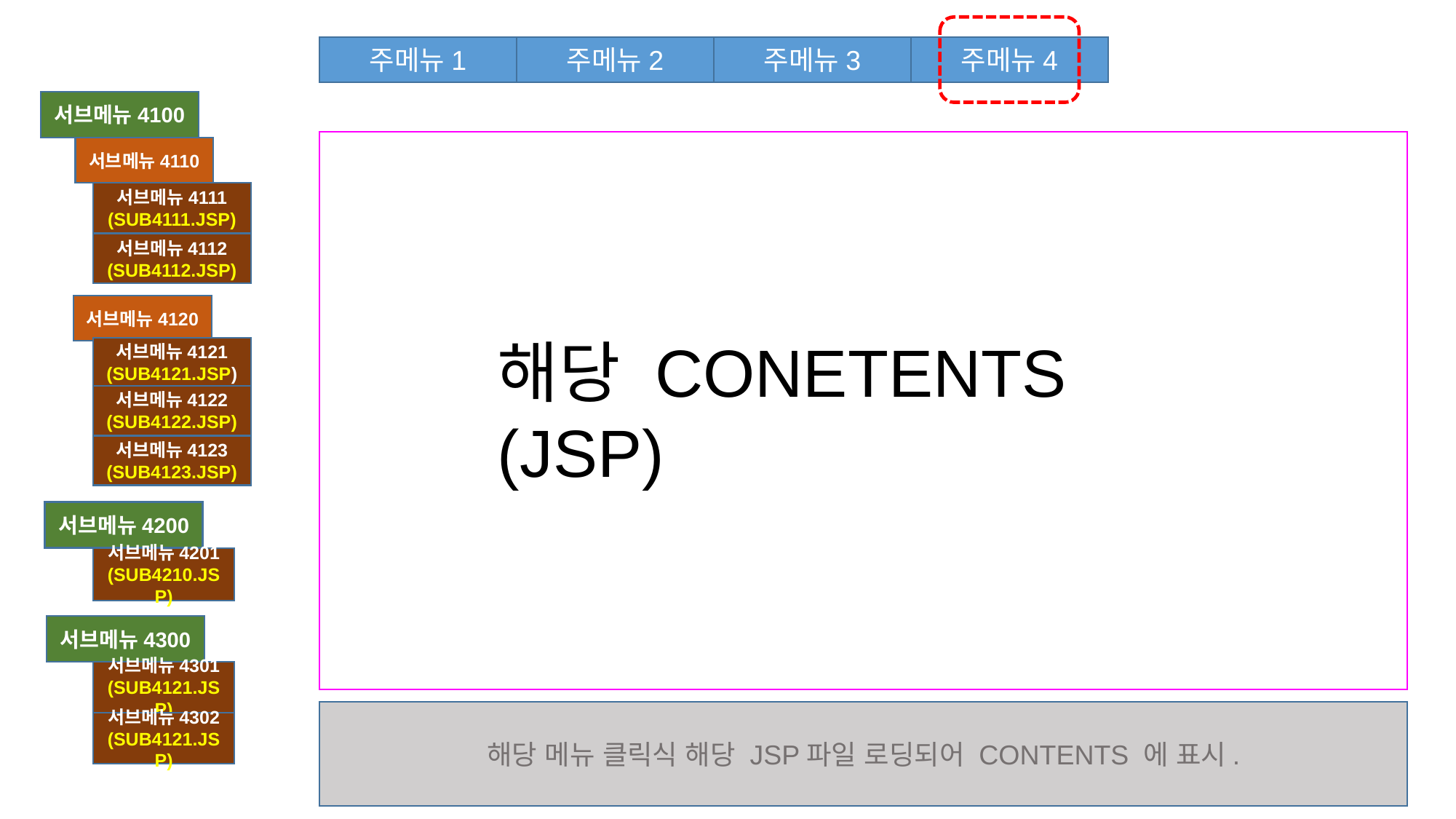

주메뉴4
주메뉴2
주메뉴3
주메뉴1
서브메뉴4100

서브메뉴4110
서브메뉴4111
(SUB4111.JSP)
서브메뉴4112
(SUB4112.JSP)
서브메뉴4120
해당 CONETENTS (JSP)
서브메뉴4121
(SUB4121.JSP)
서브메뉴4122
(SUB4122.JSP)
서브메뉴4123
(SUB4123.JSP)
서브메뉴4200
서브메뉴4201
(SUB4210.JSP)
서브메뉴4300
서브메뉴4301
(SUB4121.JSP)
해당 메뉴 클릭식 해당 JSP파일 로딩되어 CONTENTS 에 표시.
서브메뉴4302
(SUB4121.JSP)